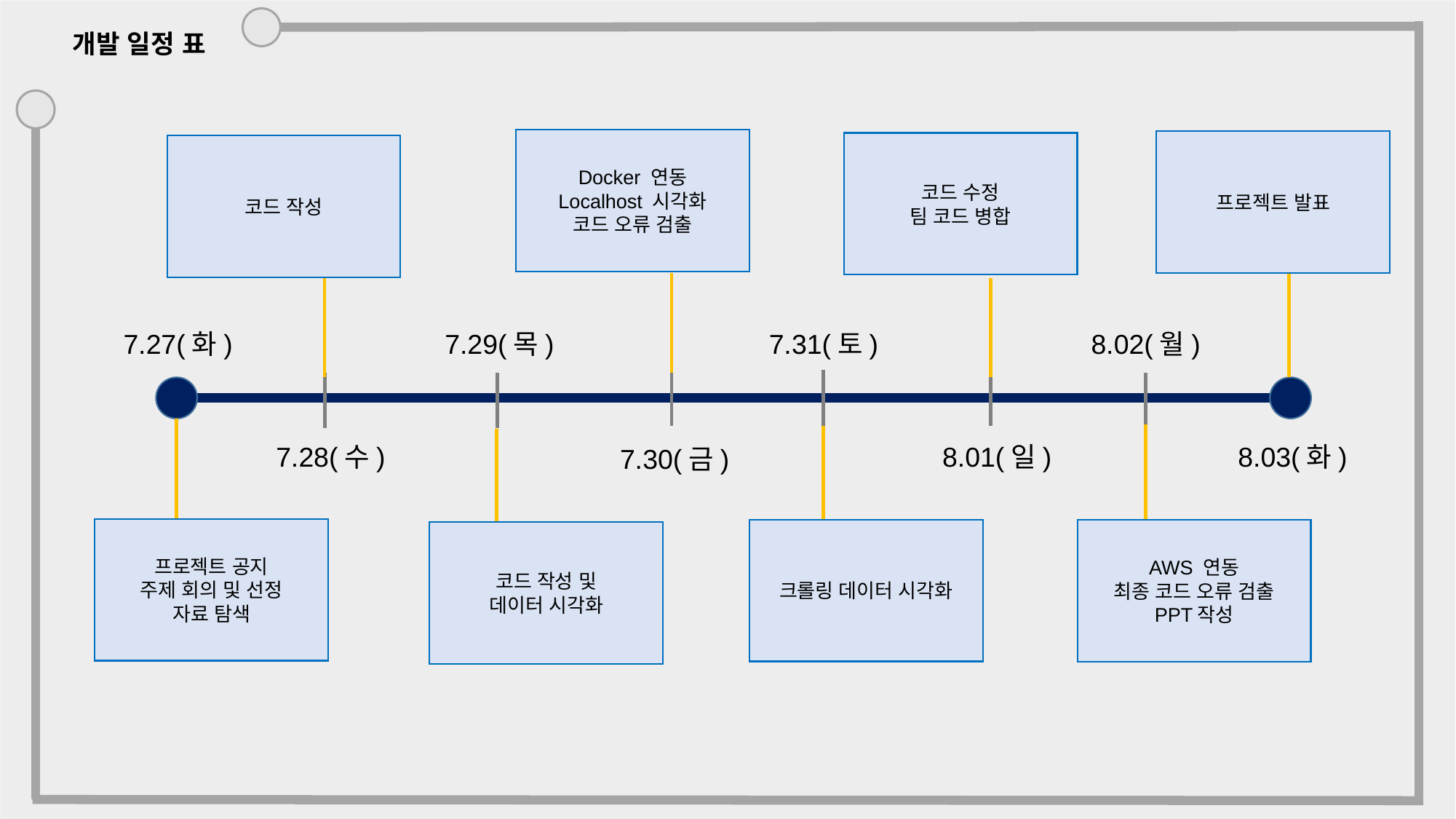

개발 일정 표

Docker 연동
Localhost 시각화
코드 오류 검출
프로젝트 발표
코드 수정
팀 코드 병합
코드 작성
7.27(화)
7.31(토)
8.02(월)
7.29(목)

7.28(수)
8.01(일)
8.03(화)
7.30(금)
프로젝트 공지
주제 회의 및 선정
자료 탐색
크롤링 데이터 시각화
AWS 연동
최종 코드 오류 검출
PPT작성
코드 작성 및
데이터 시각화